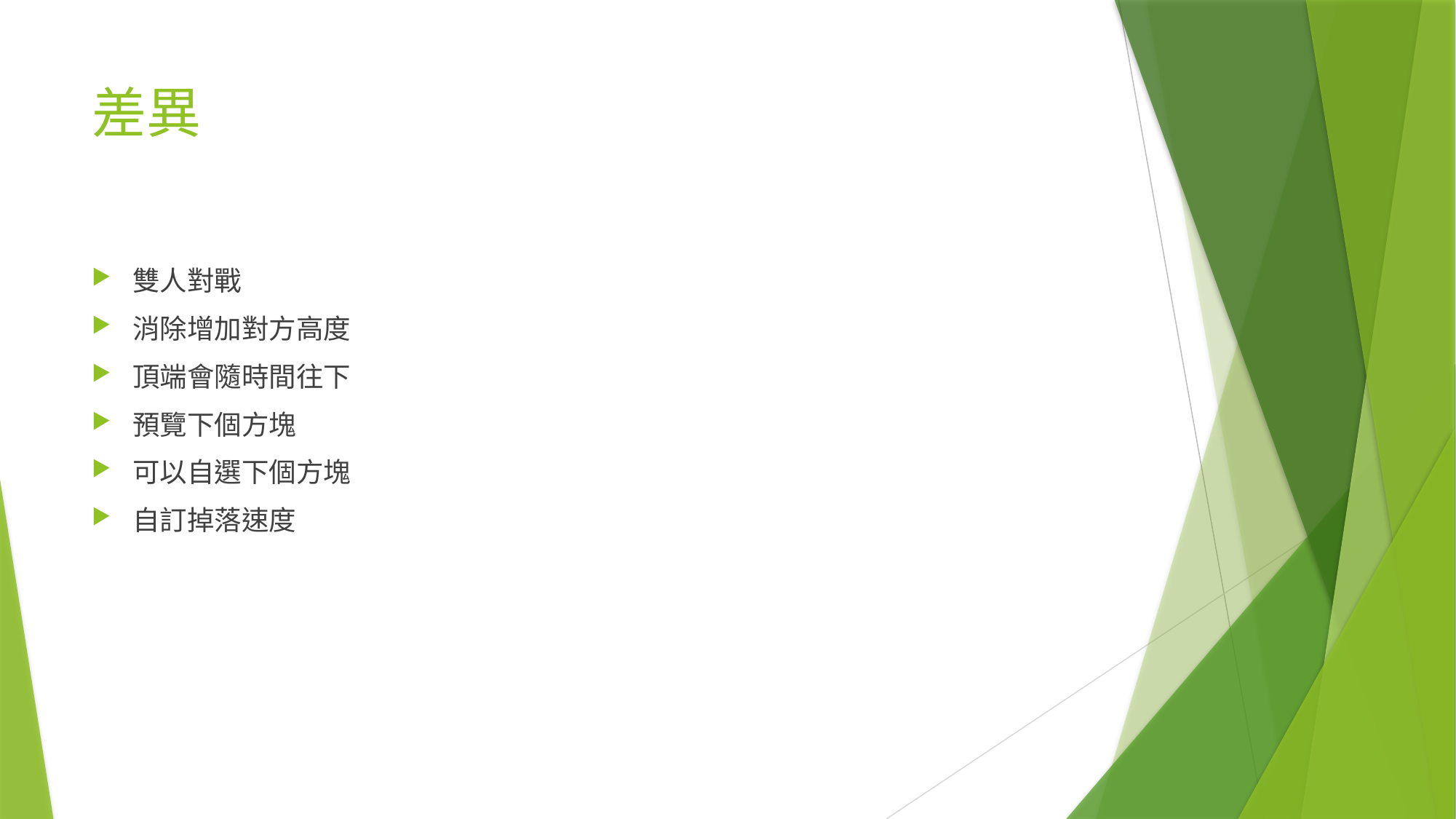

# 差異
雙人對戰
消除增加對方高度
頂端會隨時間往下
預覽下個方塊
可以自選下個方塊
自訂掉落速度